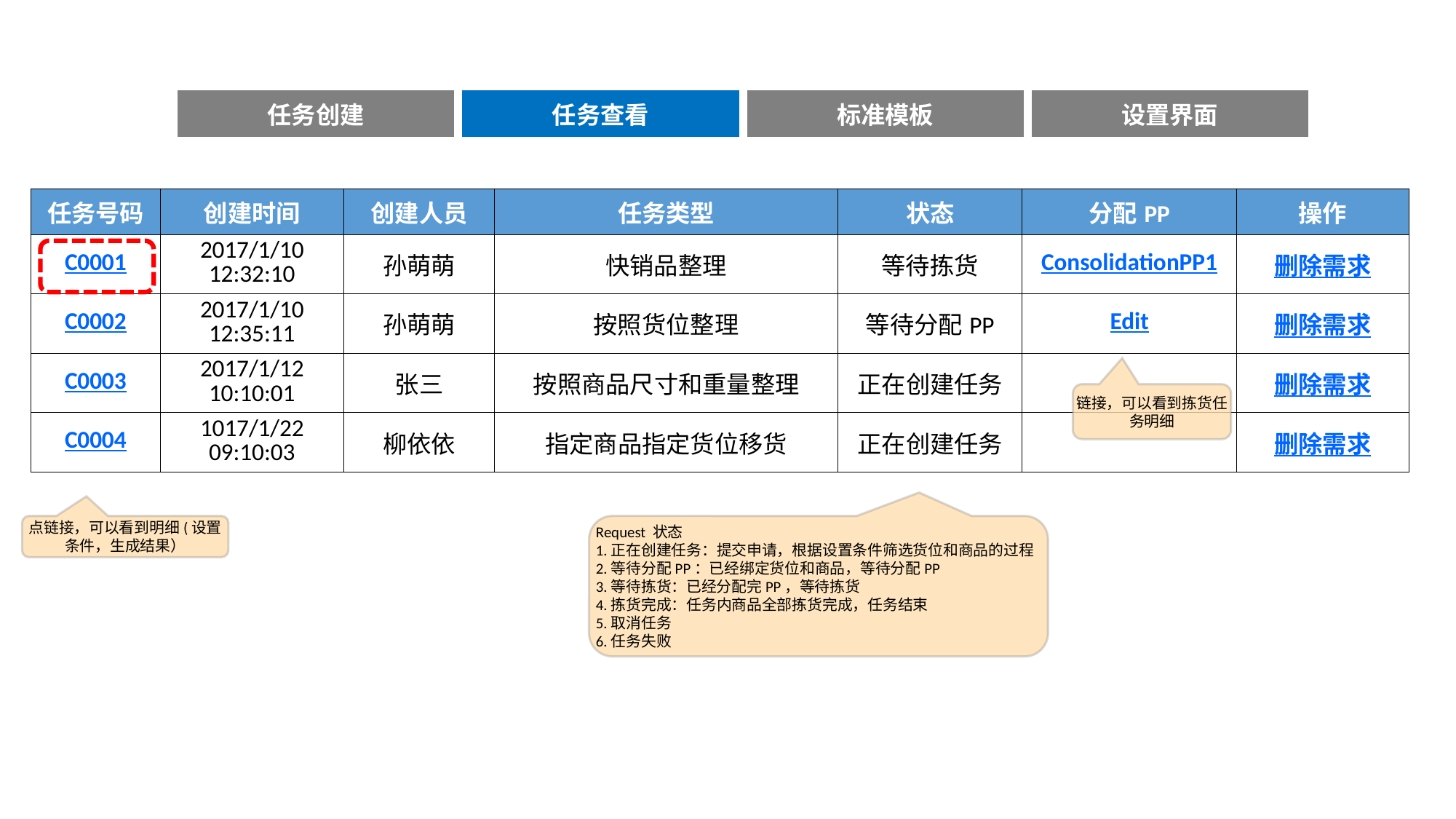

| 任务创建 | 任务查看 | 标准模板 | 设置界面 |
| --- | --- | --- | --- |
| 任务号码 | 创建时间 | 创建人员 | 任务类型 | 状态 | 分配PP | 操作 |
| --- | --- | --- | --- | --- | --- | --- |
| C0001 | 2017/1/10 12:32:10 | 孙萌萌 | 快销品整理 | 等待拣货 | ConsolidationPP1 | 删除需求 |
| C0002 | 2017/1/10 12:35:11 | 孙萌萌 | 按照货位整理 | 等待分配PP | Edit | 删除需求 |
| C0003 | 2017/1/12 10:10:01 | 张三 | 按照商品尺寸和重量整理 | 正在创建任务 |  | 删除需求 |
| C0004 | 1017/1/22 09:10:03 | 柳依依 | 指定商品指定货位移货 | 正在创建任务 |  | 删除需求 |

链接，可以看到拣货任务明细
点链接，可以看到明细(设置条件，生成结果）
Request 状态
1.正在创建任务：提交申请，根据设置条件筛选货位和商品的过程
2.等待分配PP：已经绑定货位和商品，等待分配PP
3.等待拣货：已经分配完PP，等待拣货
4.拣货完成：任务内商品全部拣货完成，任务结束
5.取消任务
6.任务失败